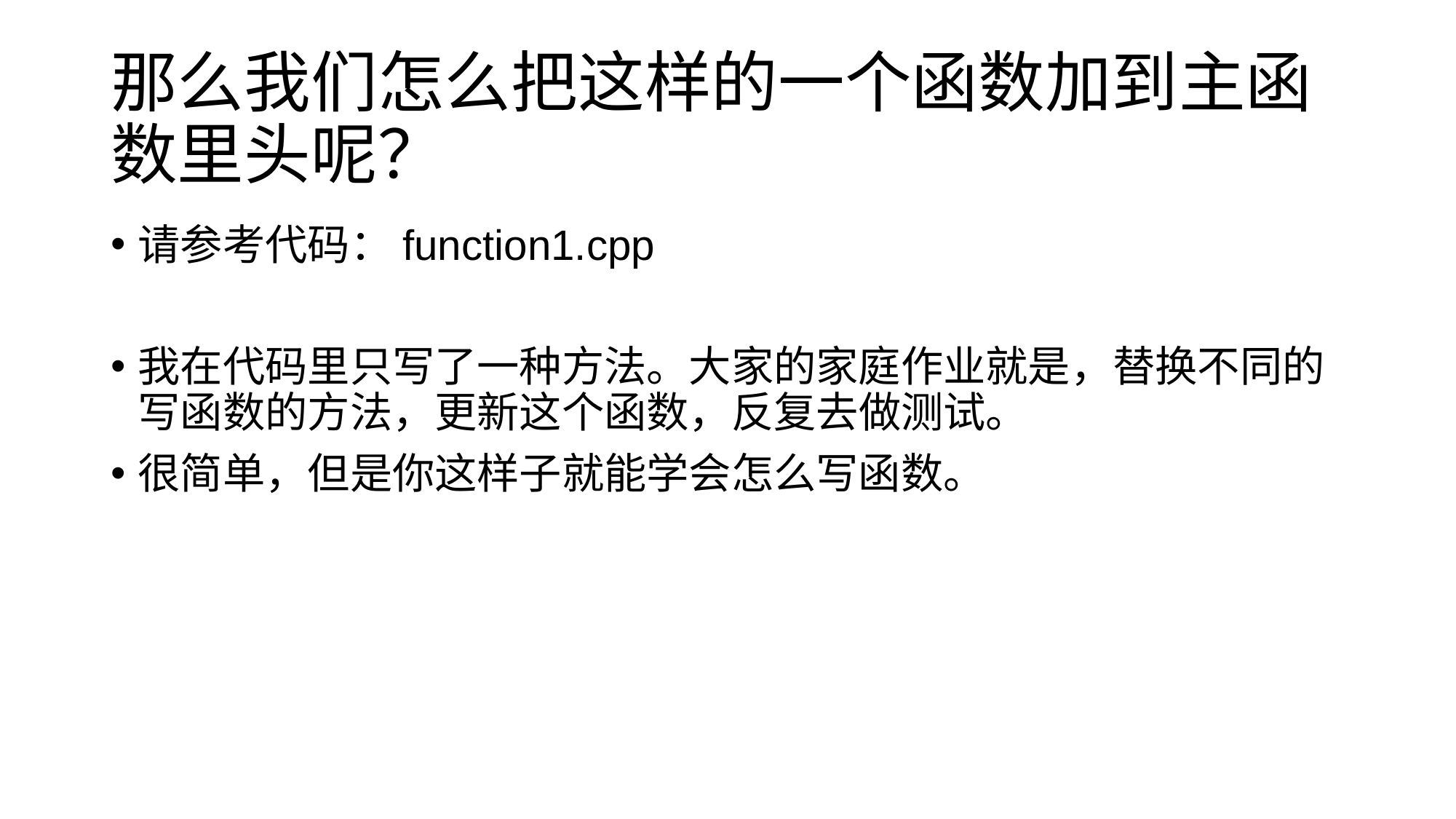

# 那么我们怎么把这样的一个函数加到主函数里头呢？
请参考代码：function1.cpp

我在代码里只写了一种方法。大家的家庭作业就是，替换不同的写函数的方法，更新这个函数，反复去做测试。
很简单，但是你这样子就能学会怎么写函数。